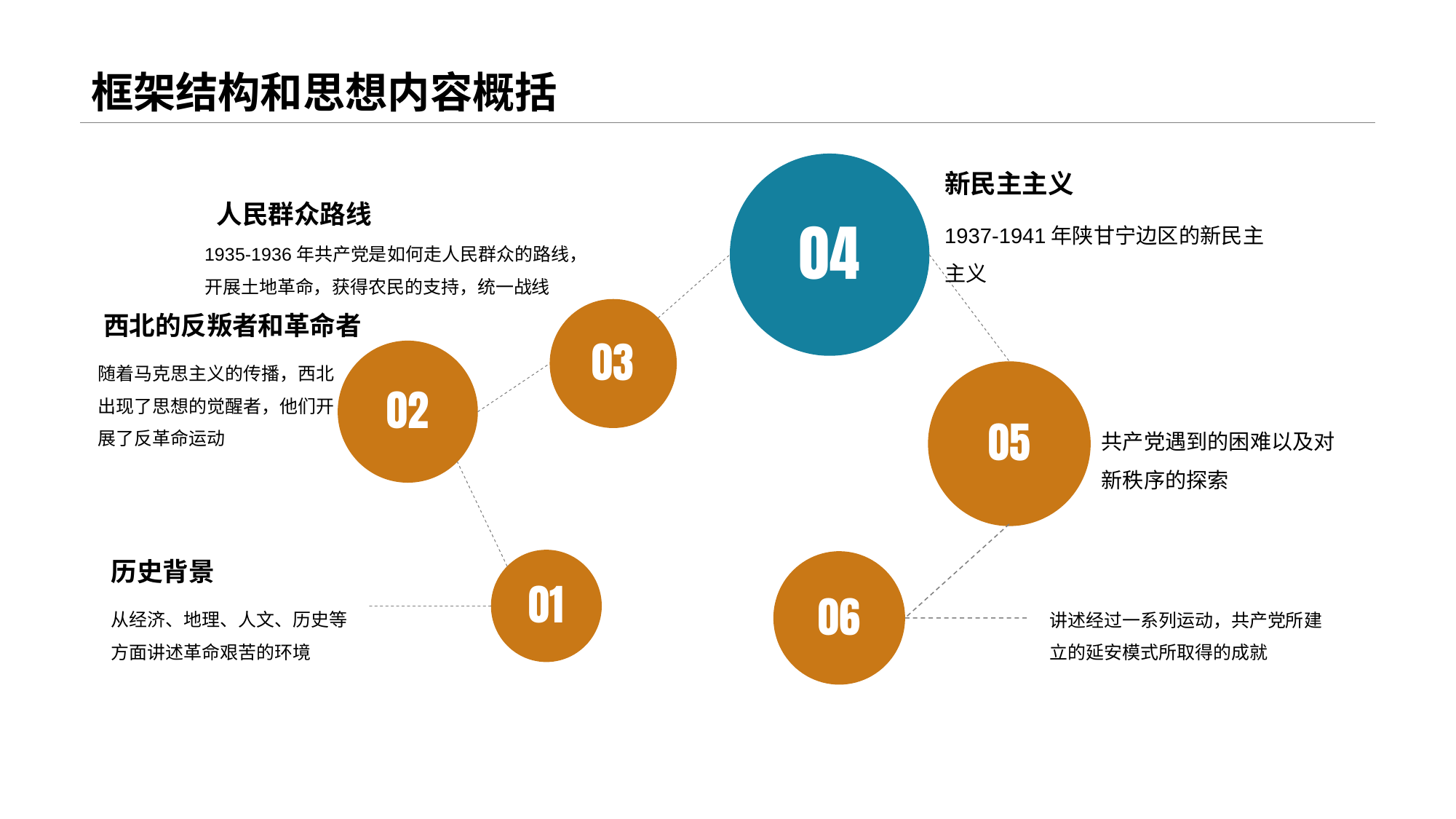

# 框架结构和思想内容概括
04
新民主主义
人民群众路线
1937-1941年陕甘宁边区的新民主主义
1935-1936年共产党是如何走人民群众的路线，开展土地革命，获得农民的支持，统一战线
03
西北的反叛者和革命者
02
随着马克思主义的传播，西北出现了思想的觉醒者，他们开展了反革命运动
05
共产党遇到的困难以及对新秩序的探索
01
历史背景
06
从经济、地理、人文、历史等方面讲述革命艰苦的环境
讲述经过一系列运动，共产党所建立的延安模式所取得的成就
8